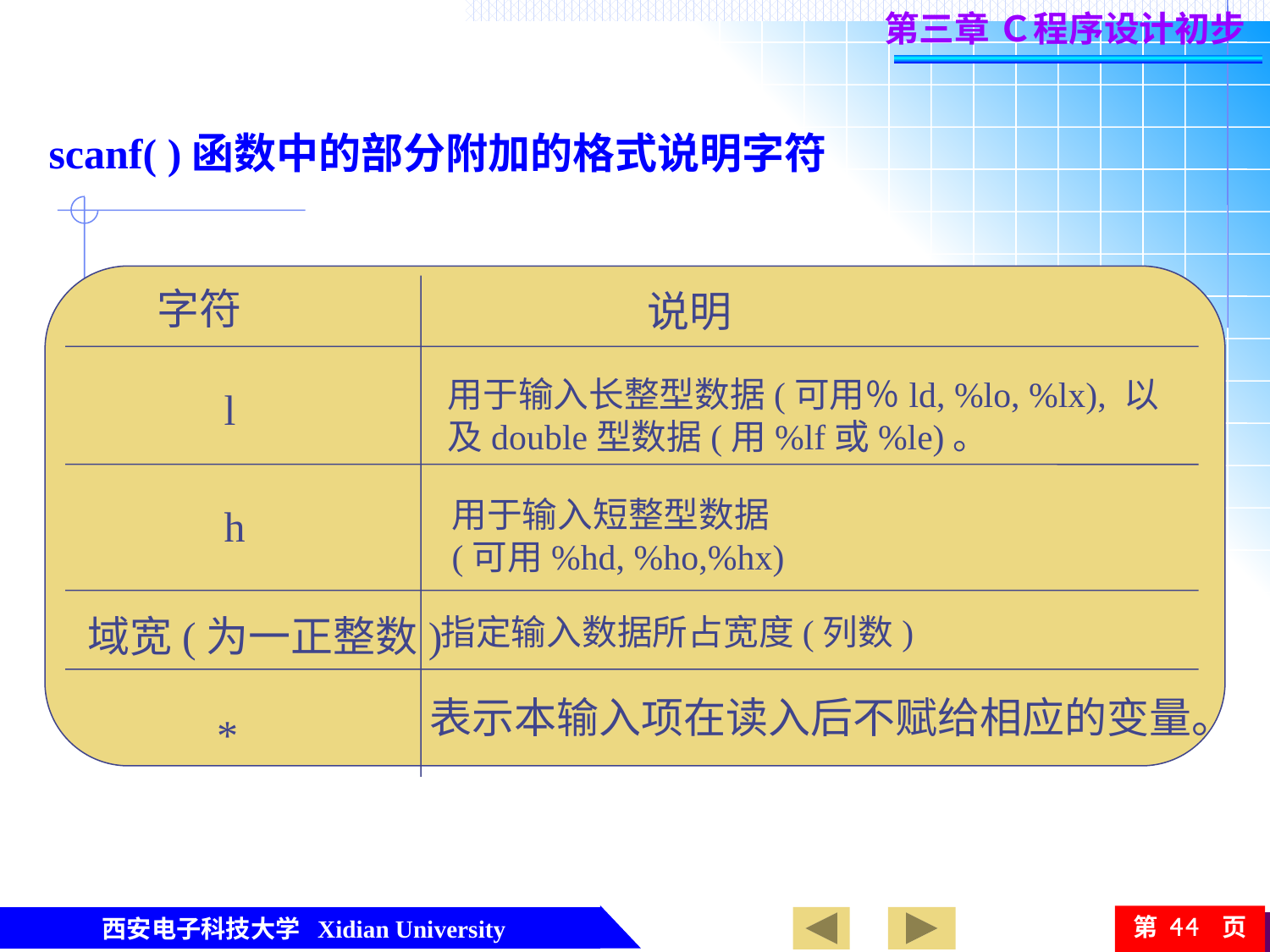

第三章 Ｃ程序设计初步

scanf( )函数中的部分附加的格式说明字符

字符
说明

用于输入长整型数据(可用％ld, %lo, %lx), 以及double型数据(用%lf或%le)。
l

用于输入短整型数据
(可用%hd, %ho,%hx)
h

域宽(为一正整数)
指定输入数据所占宽度(列数)

*
表示本输入项在读入后不赋给相应的变量。